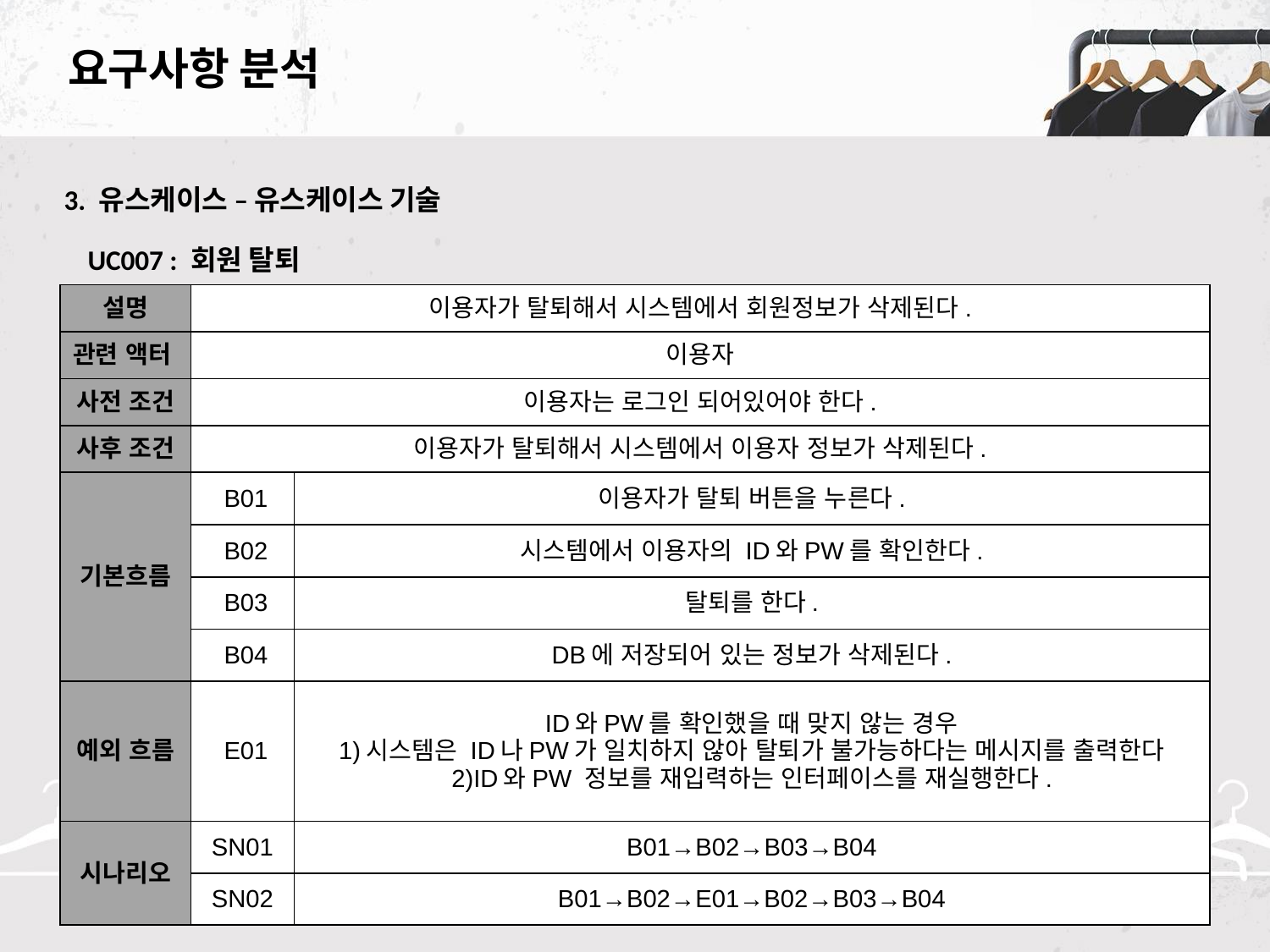

# 요구사항 분석
3. 유스케이스 – 유스케이스 기술
UC007 : 회원 탈퇴
| 설명 | 이용자가 탈퇴해서 시스템에서 회원정보가 삭제된다. |  |
| --- | --- | --- |
| 관련 액터 | 이용자 |  |
| 사전 조건 | 이용자는 로그인 되어있어야 한다. |  |
| 사후 조건 | 이용자가 탈퇴해서 시스템에서 이용자 정보가 삭제된다. |  |
| 기본흐름 | B01 | 이용자가 탈퇴 버튼을 누른다. |
|  | B02 | 시스템에서 이용자의 ID와PW를 확인한다. |
|  | B03 | 탈퇴를 한다. |
|  | B04 | DB에 저장되어 있는 정보가 삭제된다. |
| 예외 흐름 | E01 | ID와PW를 확인했을 때 맞지 않는 경우 1)시스템은 ID나PW가 일치하지 않아 탈퇴가 불가능하다는 메시지를 출력한다 2)ID와PW 정보를 재입력하는 인터페이스를 재실행한다. |
| 시나리오 | SN01 | B01→B02→B03→B04 |
|  | SN02 | B01→B02→E01→B02→B03→B04 |